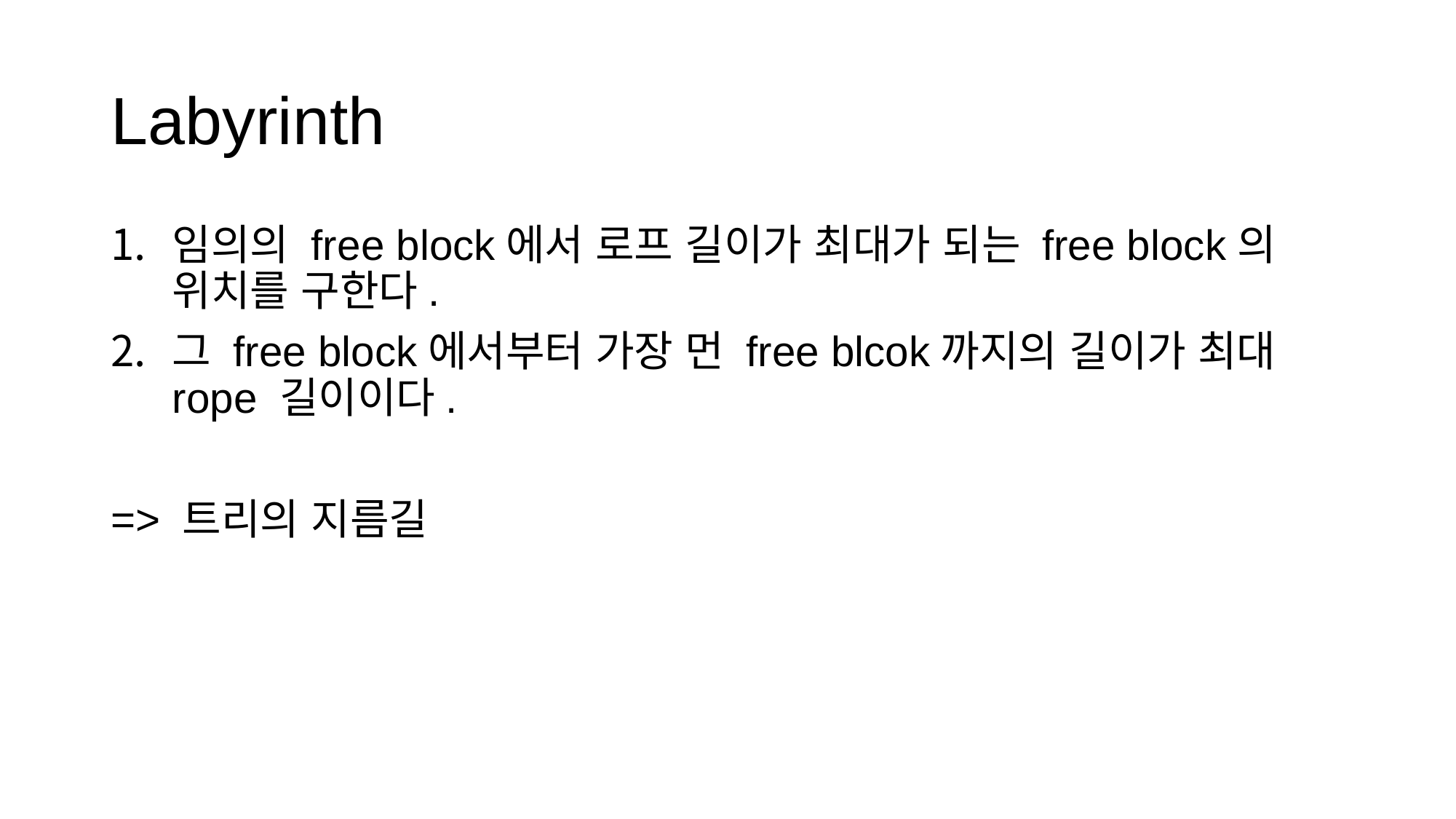

# Labyrinth
임의의 free block에서 로프 길이가 최대가 되는 free block의 위치를 구한다.
그 free block에서부터 가장 먼 free blcok까지의 길이가 최대 rope 길이이다.

=> 트리의 지름길